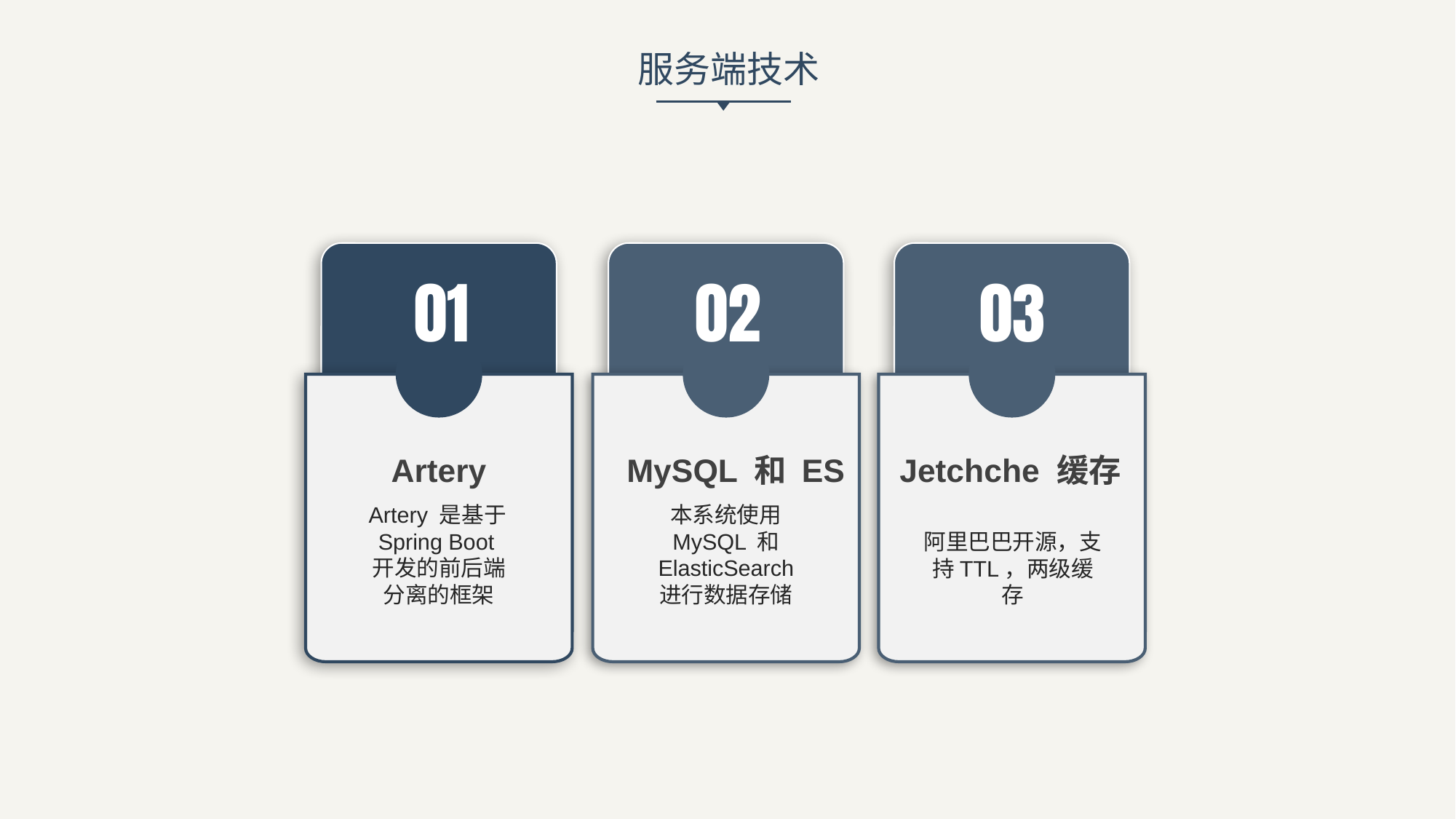

服务端技术

01

Artery
Artery 是基于Spring Boot开发的前后端分离的框架

02

MySQL 和 ES
本系统使用 MySQL 和 ElasticSearch 进行数据存储

03

Jetchche 缓存
阿里巴巴开源，支持TTL，两级缓存
延迟符号